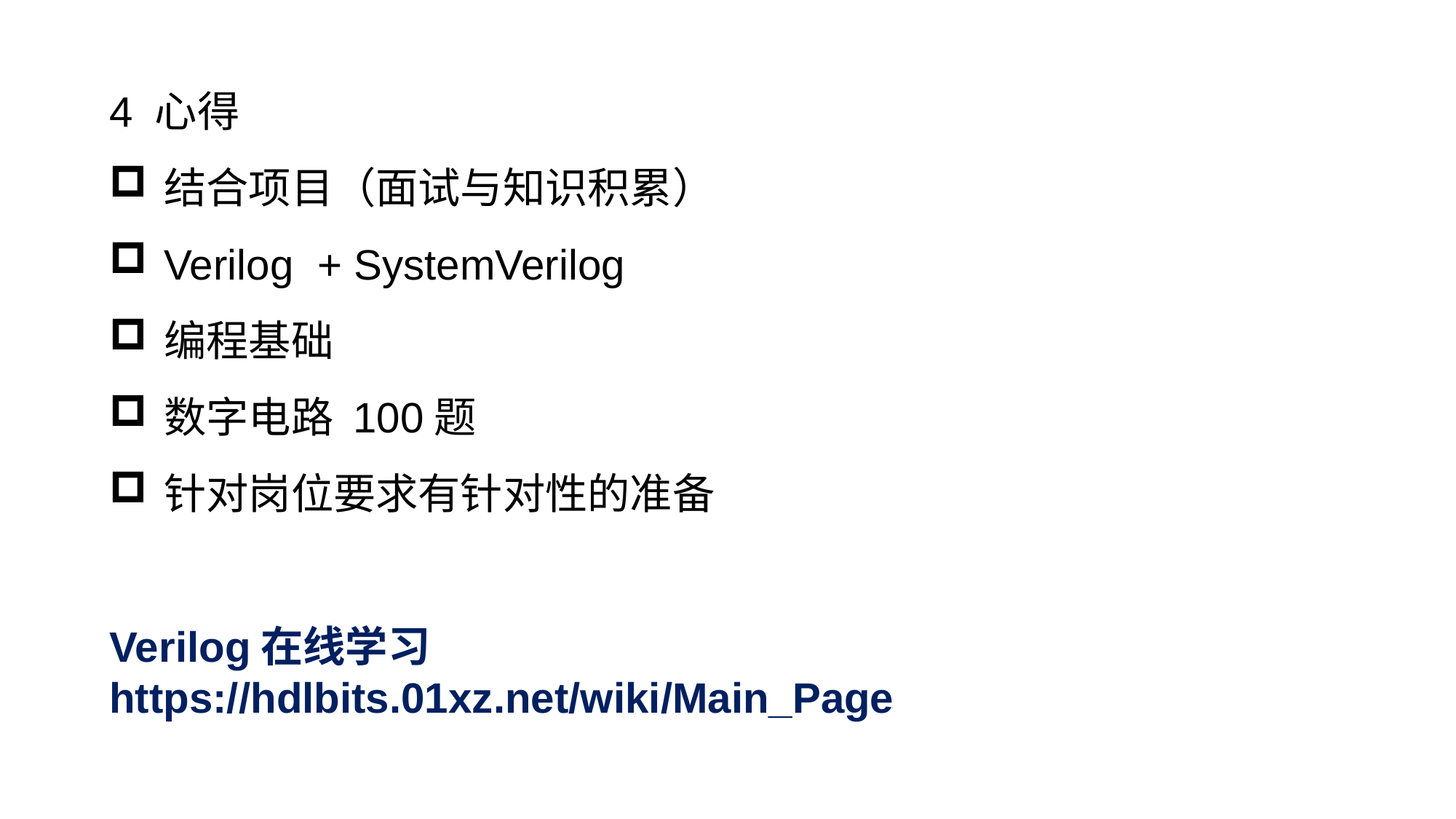

4 心得
结合项目（面试与知识积累）
Verilog  + SystemVerilog
编程基础
数字电路 100题
针对岗位要求有针对性的准备

Verilog在线学习
https://hdlbits.01xz.net/wiki/Main_Page